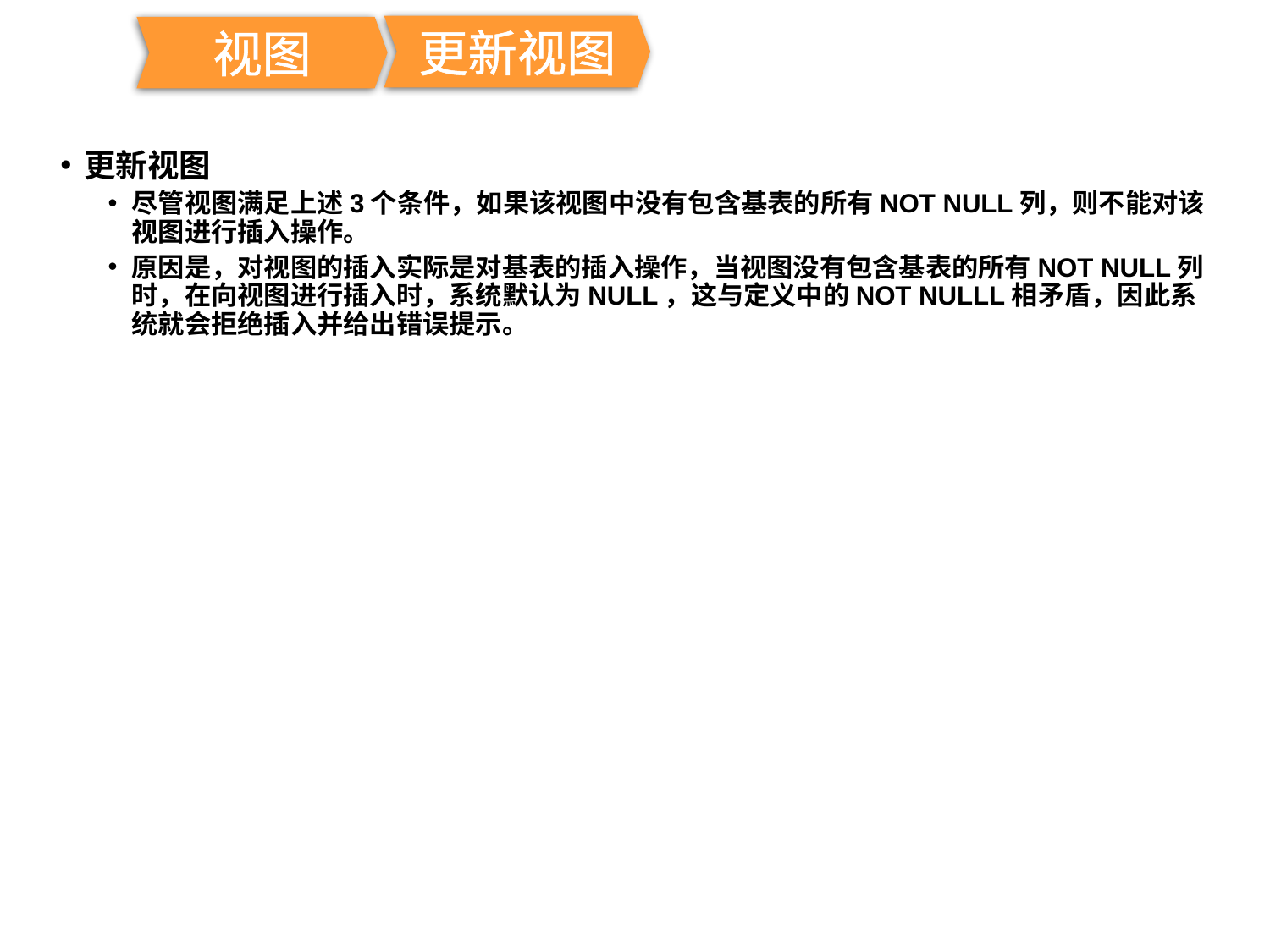

更新视图
视图

更新视图
尽管视图满足上述3个条件，如果该视图中没有包含基表的所有NOT NULL列，则不能对该视图进行插入操作。
原因是，对视图的插入实际是对基表的插入操作，当视图没有包含基表的所有NOT NULL列时，在向视图进行插入时，系统默认为NULL，这与定义中的NOT NULLL相矛盾，因此系统就会拒绝插入并给出错误提示。